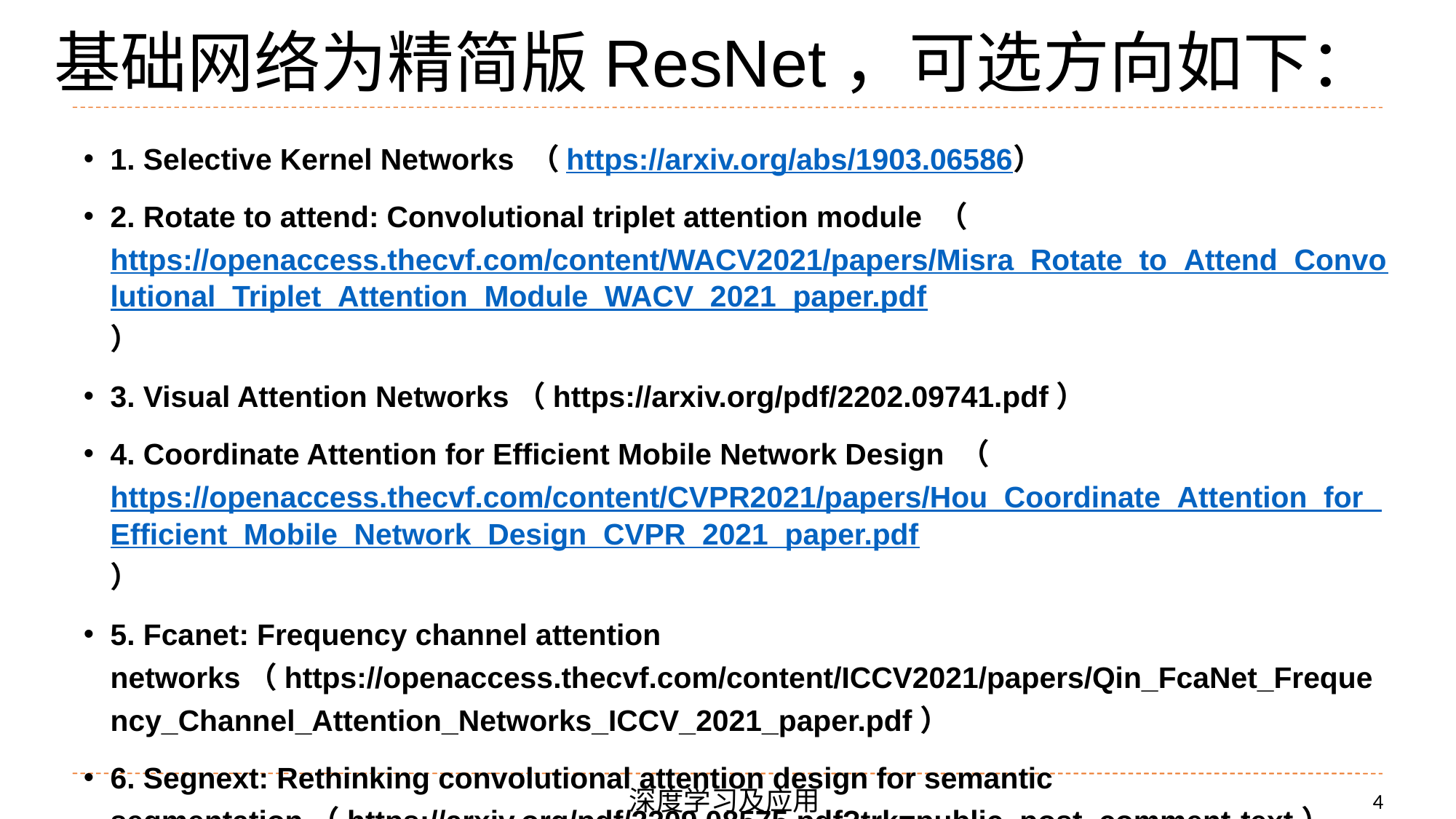

# 基础网络为精简版ResNet，可选方向如下：
1. Selective Kernel Networks （https://arxiv.org/abs/1903.06586）
2. Rotate to attend: Convolutional triplet attention module （https://openaccess.thecvf.com/content/WACV2021/papers/Misra_Rotate_to_Attend_Convolutional_Triplet_Attention_Module_WACV_2021_paper.pdf）
3. Visual Attention Networks（https://arxiv.org/pdf/2202.09741.pdf）
4. Coordinate Attention for Efficient Mobile Network Design （https://openaccess.thecvf.com/content/CVPR2021/papers/Hou_Coordinate_Attention_for_Efficient_Mobile_Network_Design_CVPR_2021_paper.pdf）
5. Fcanet: Frequency channel attention networks（https://openaccess.thecvf.com/content/ICCV2021/papers/Qin_FcaNet_Frequency_Channel_Attention_Networks_ICCV_2021_paper.pdf）
6. Segnext: Rethinking convolutional attention design for semantic segmentation（https://arxiv.org/pdf/2209.08575.pdf?trk=public_post_comment-text）